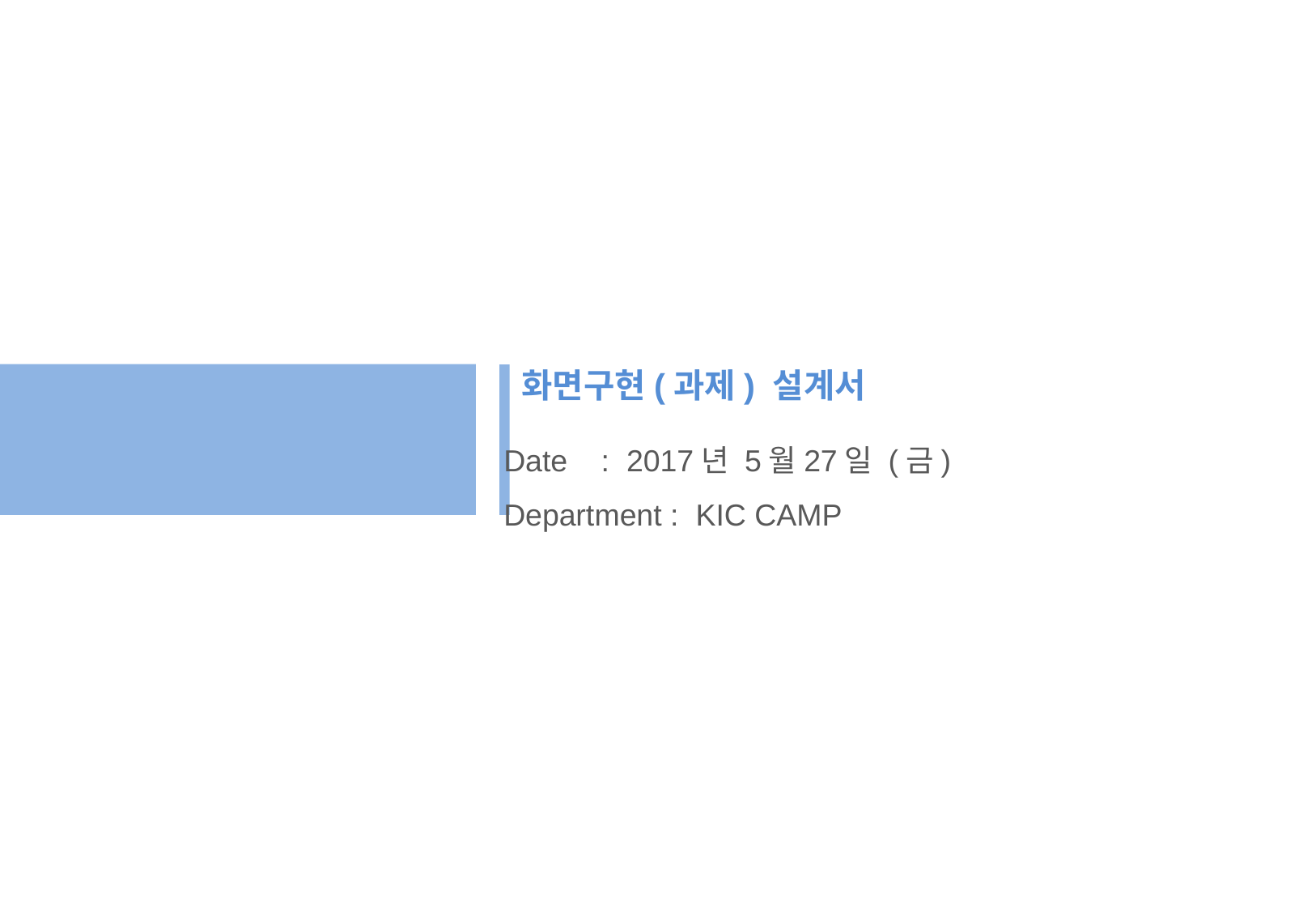

화면구현(과제) 설계서
Date 	:  2017년 5월27일 (금)
Department :  KIC CAMP